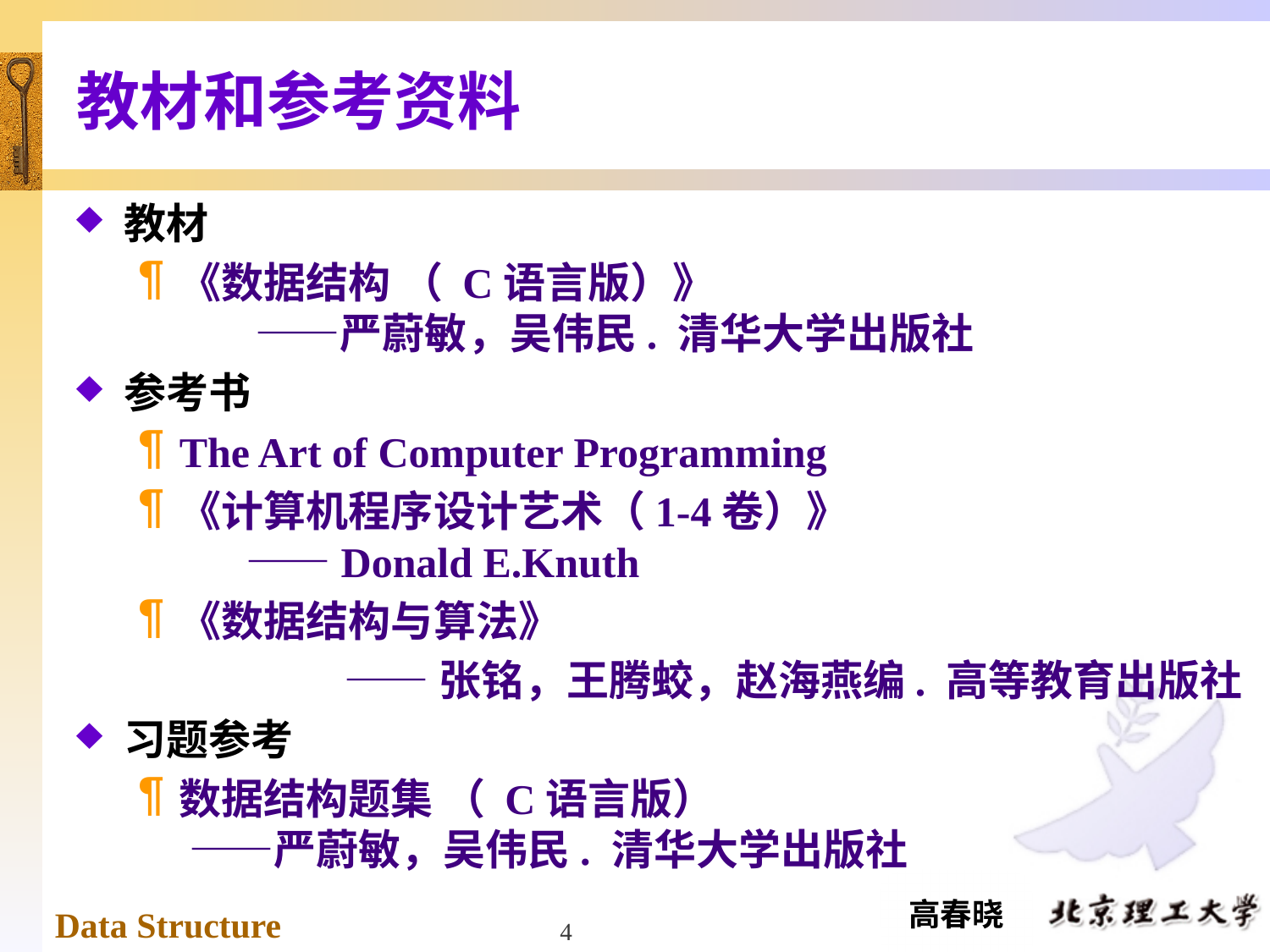

# 教材和参考资料
教材
《数据结构 （ C语言版）》
        ——严蔚敏，吴伟民. 清华大学出版社
参考书
The Art of Computer Programming
《计算机程序设计艺术（1-4卷）》
       ——Donald E.Knuth
《数据结构与算法》
		    ——张铭，王腾蛟，赵海燕编. 高等教育出版社
习题参考
数据结构题集 （ C语言版）
 ——严蔚敏，吴伟民. 清华大学出版社
4